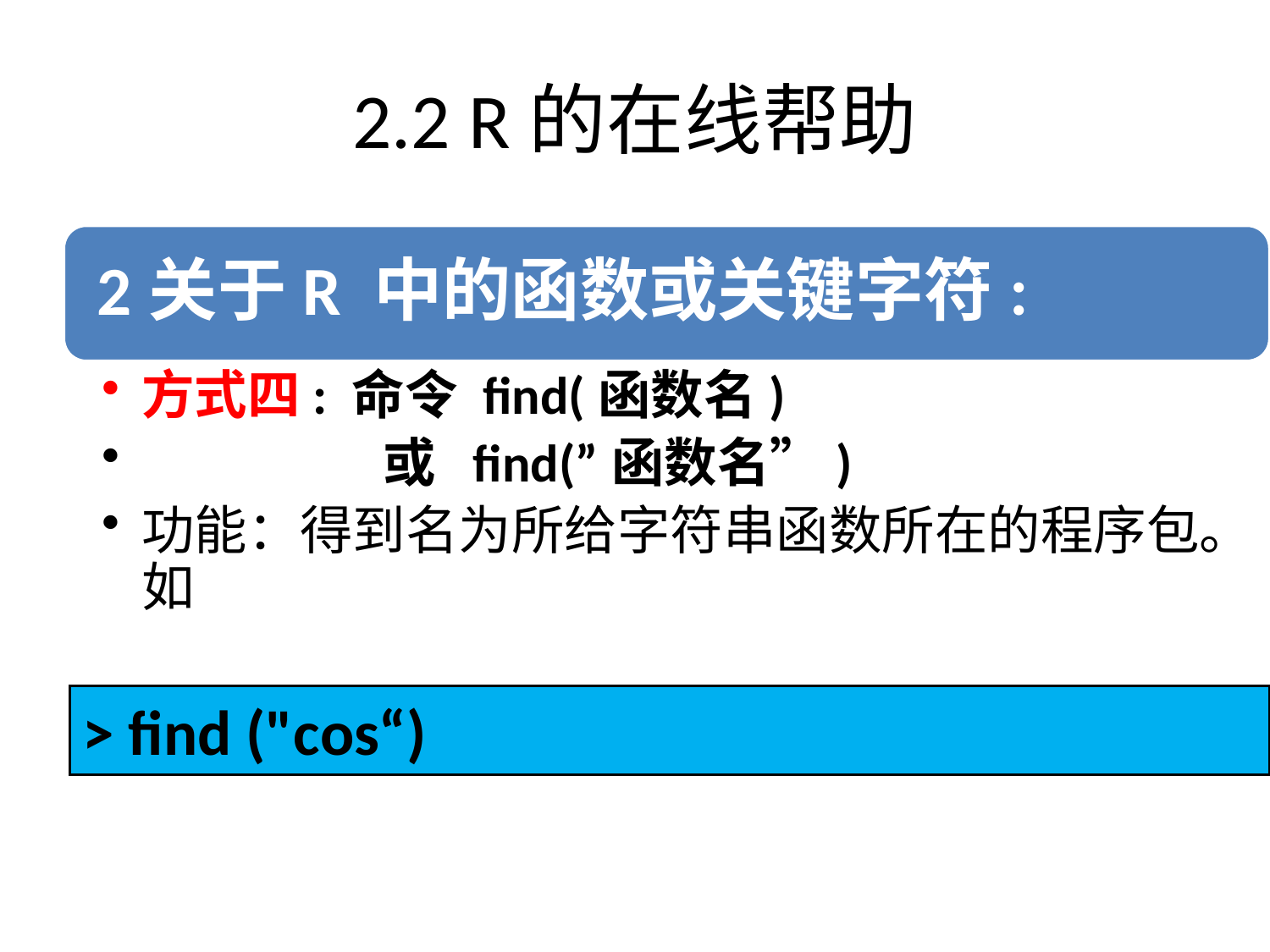

# 2.2 R的在线帮助
2关于R 中的函数或关键字符:
方式四: 命令 find(函数名)
                   或  find(”函数名”)
功能：得到名为所给字符串函数所在的程序包。如
> find ("cos“)